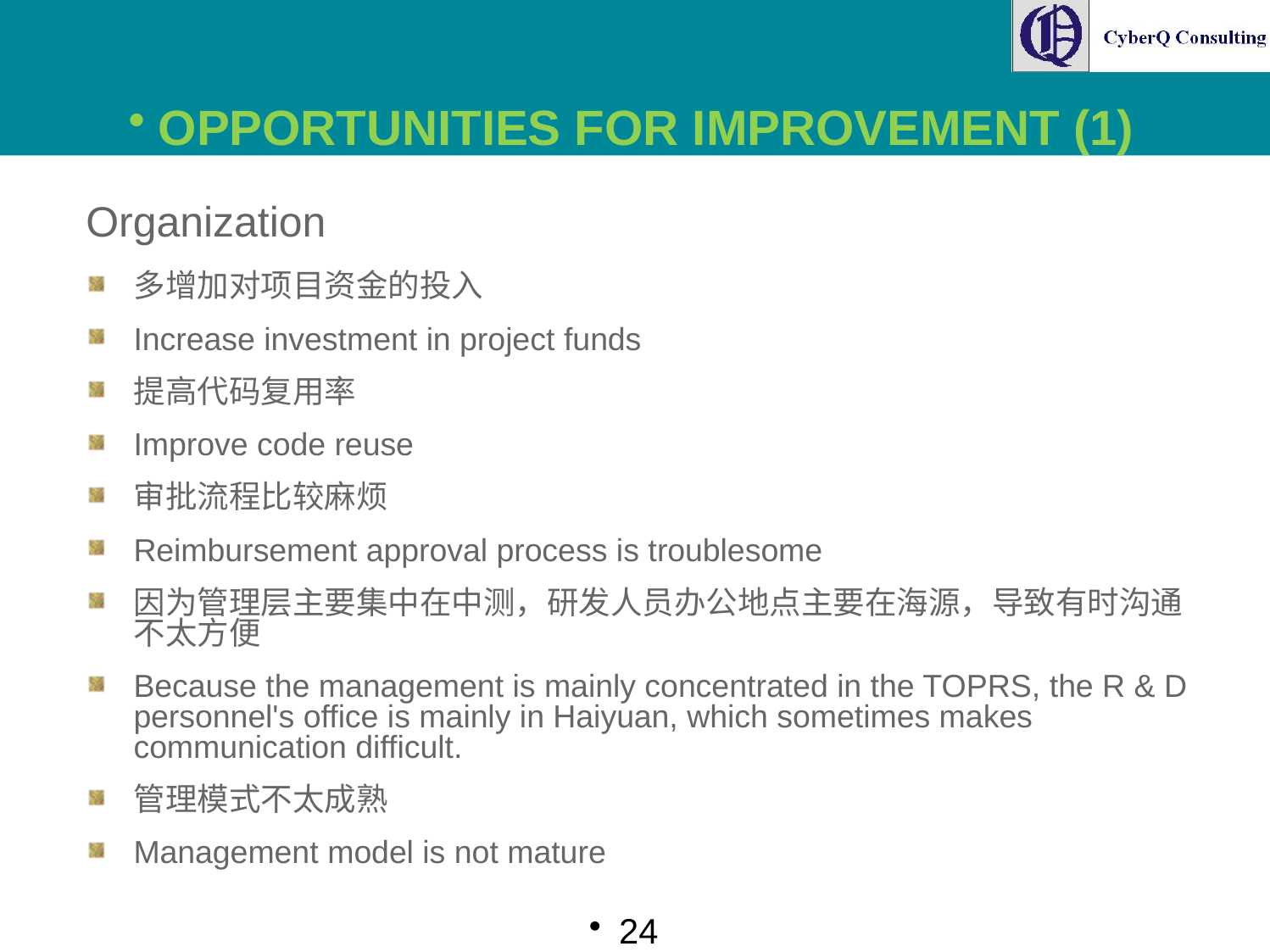

OPPORTUNITIES FOR IMPROVEMENT (1)
Organization
多增加对项目资金的投入
Increase investment in project funds
提高代码复用率
Improve code reuse
审批流程比较麻烦
Reimbursement approval process is troublesome
因为管理层主要集中在中测，研发人员办公地点主要在海源，导致有时沟通不太方便
Because the management is mainly concentrated in the TOPRS, the R & D personnel's office is mainly in Haiyuan, which sometimes makes communication difficult.
管理模式不太成熟
Management model is not mature

24